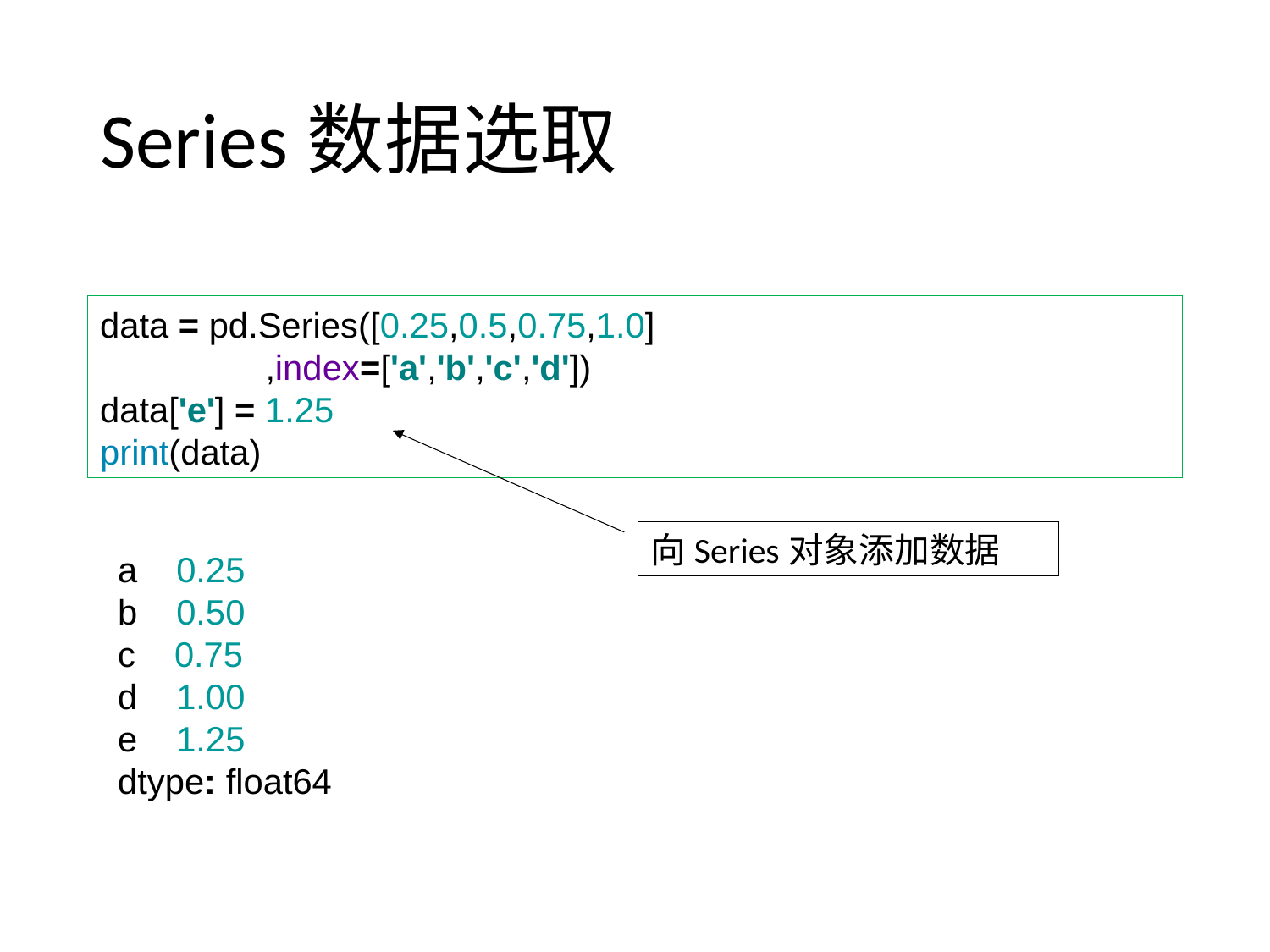

# Series数据选取
data = pd.Series([0.25,0.5,0.75,1.0]
                 ,index=['a','b','c','d'])
data['e'] = 1.25
print(data)
向Series对象添加数据
a    0.25
b    0.50
c    0.75
d    1.00
e    1.25
dtype: float64
8